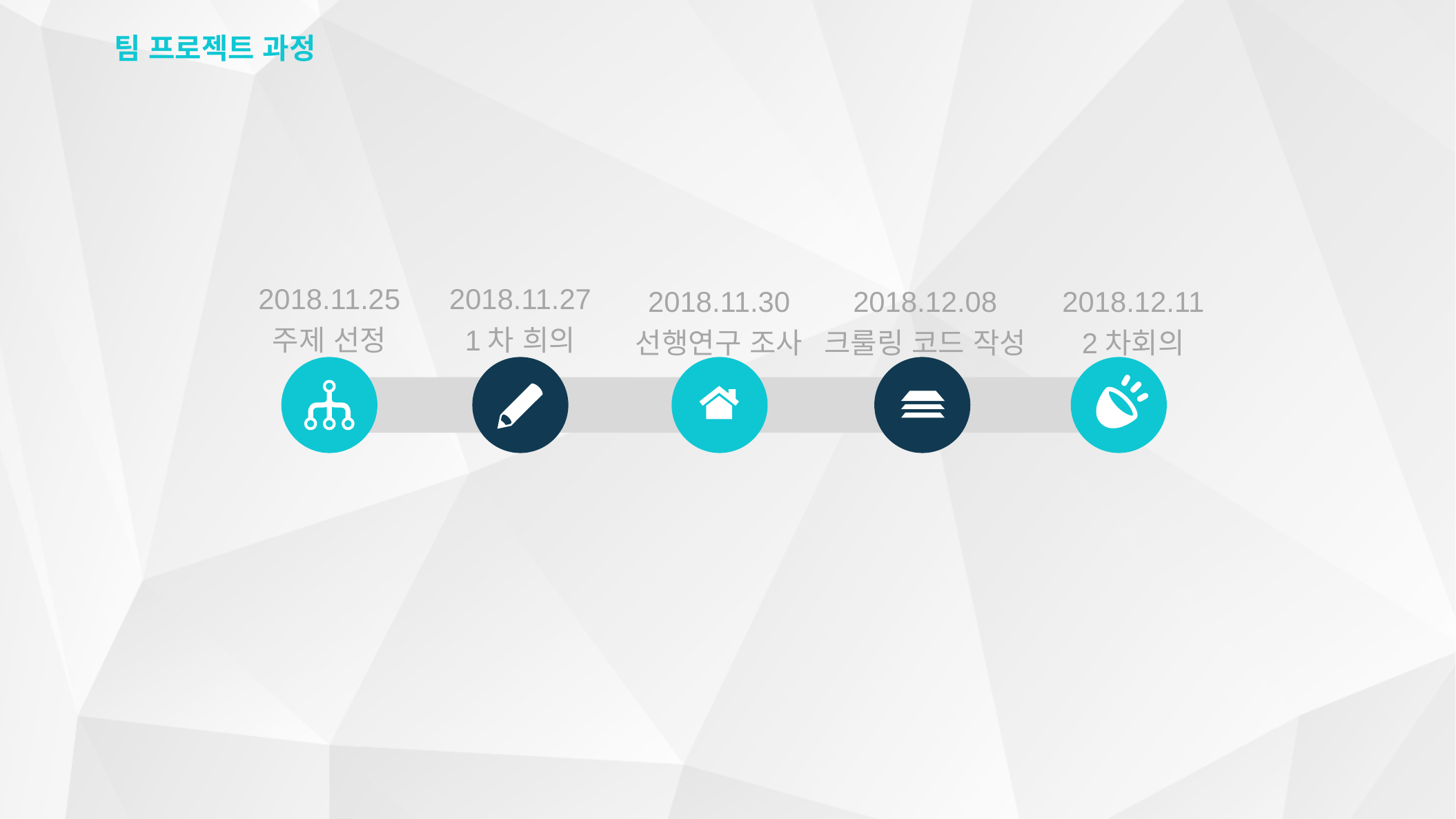

팀 프로젝트 과정
2018.11.25
주제 선정

2018.11.27
1차 희의

2018.11.30
선행연구 조사
2018.12.08
크룰링 코드 작성
2018.12.11
2차회의